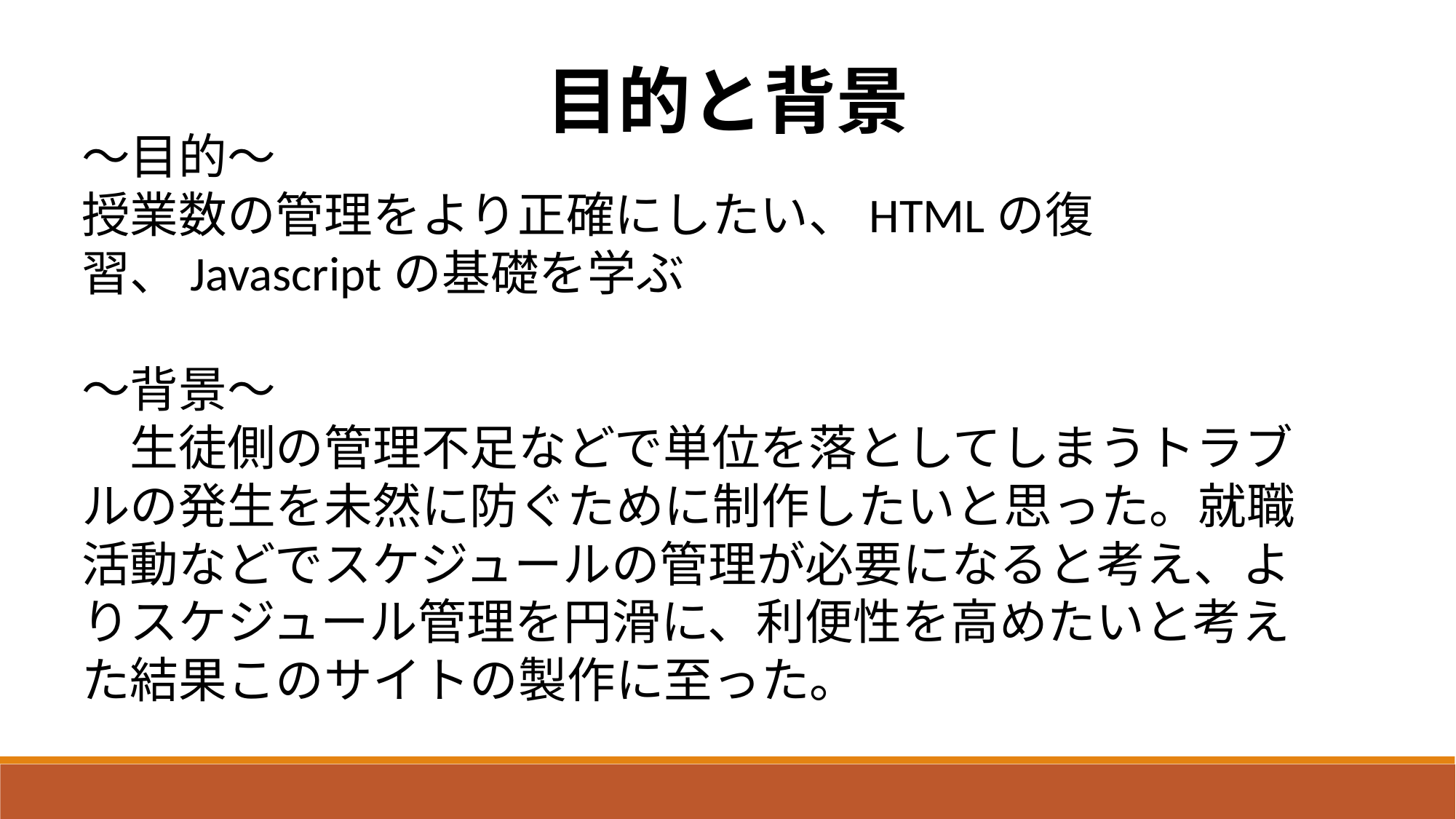

目的と背景
～目的～
授業数の管理をより正確にしたい、HTMLの復習、Javascriptの基礎を学ぶ

～背景～
　生徒側の管理不足などで単位を落としてしまうトラブルの発生を未然に防ぐために制作したいと思った。就職活動などでスケジュールの管理が必要になると考え、よりスケジュール管理を円滑に、利便性を高めたいと考えた結果このサイトの製作に至った。